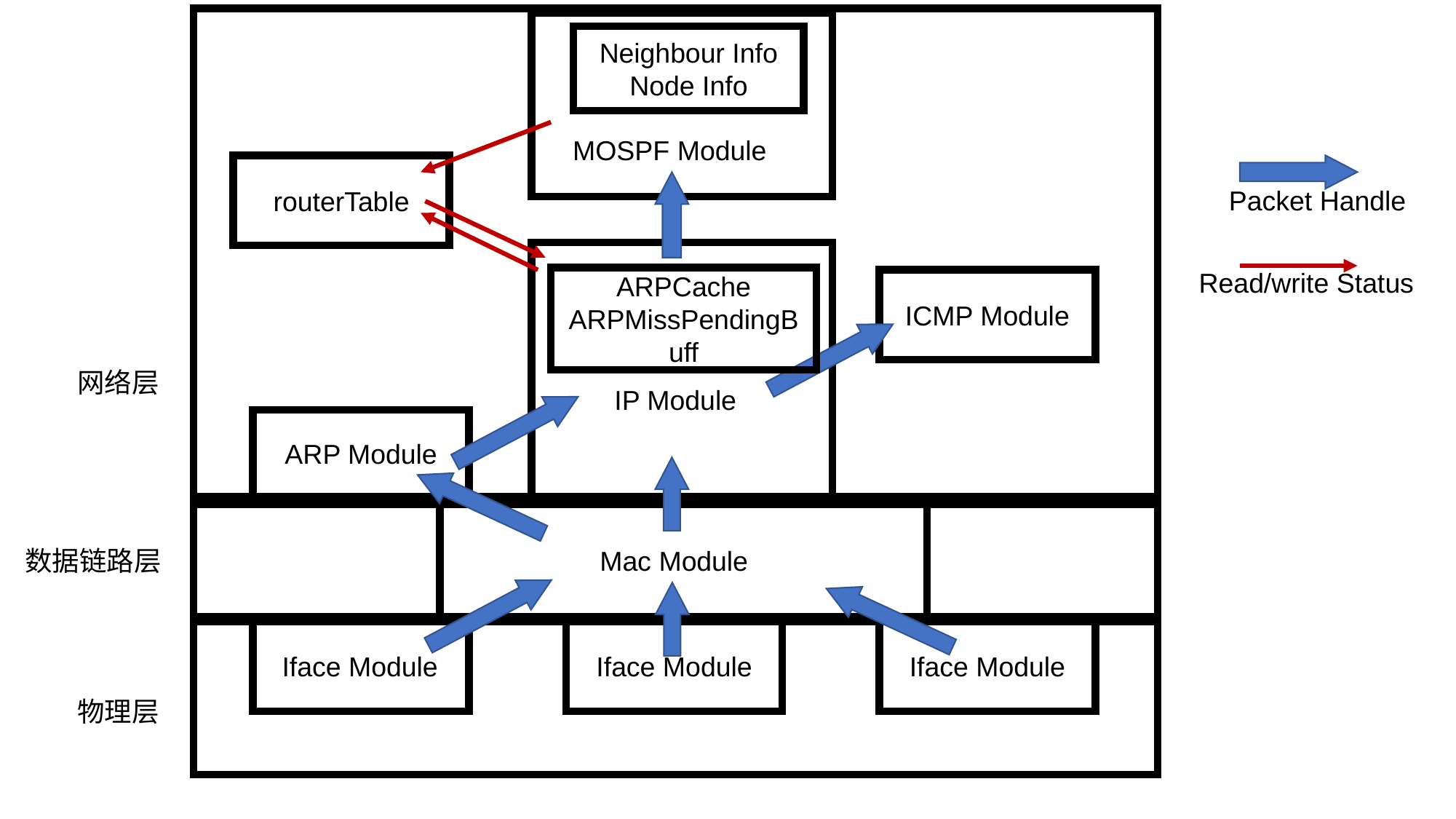

Neighbour Info
Node Info
MOSPF Module
routerTable

Packet Handle

Read/write Status
ARPCache
ARPMissPendingBuff

ICMP Module

网络层
IP Module

ARP Module

数据链路层
Mac Module

Iface Module
Iface Module
Iface Module
物理层